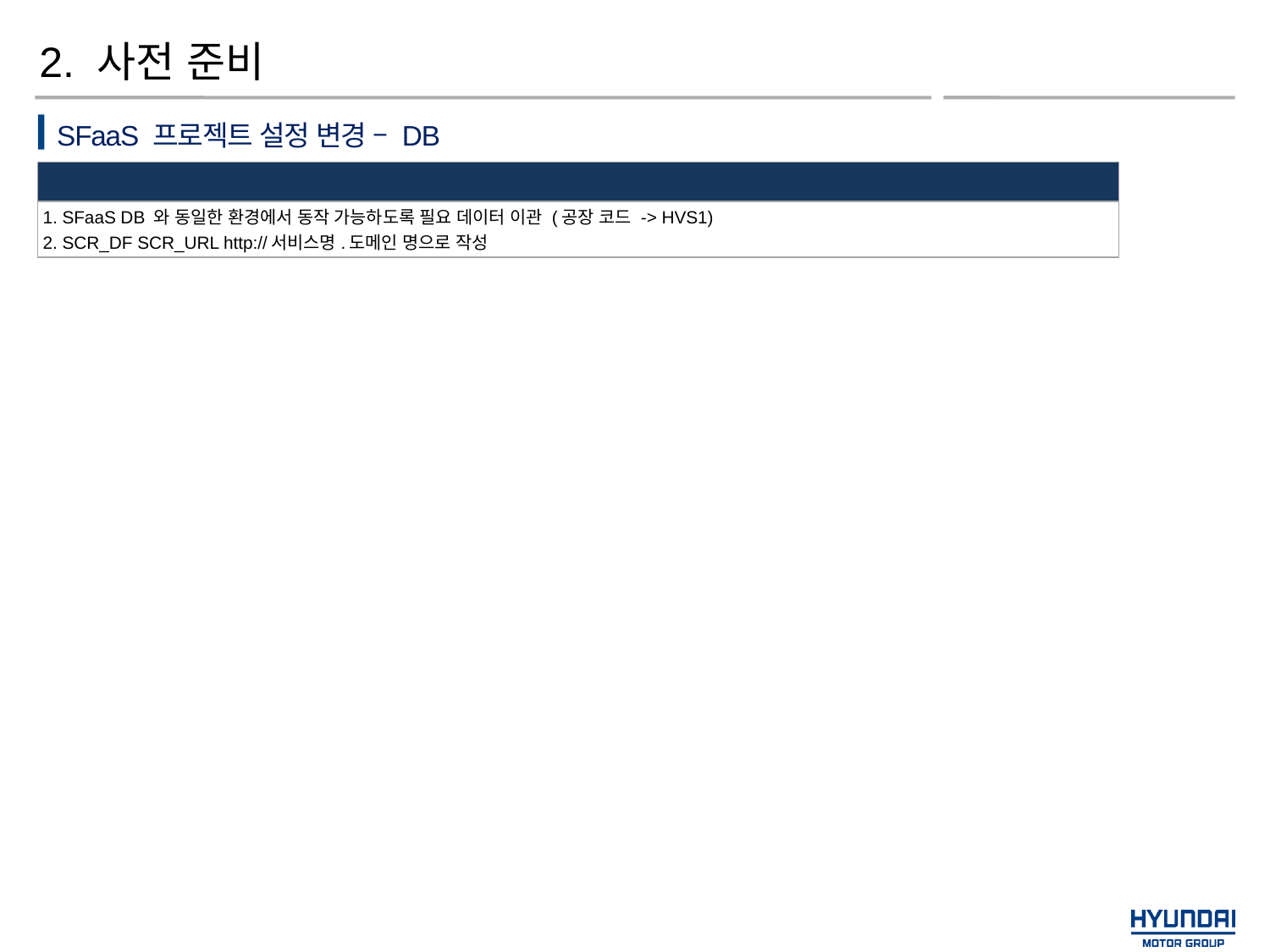

2. 사전 준비
SFaaS 프로젝트 설정 변경 – DB

| 변경 내용 |
| --- |
| 1. SFaaS DB 와 동일한 환경에서 동작 가능하도록 필요 데이터 이관 (공장 코드 -> HVS1) 2. SCR\_DF SCR\_URL http://서비스명.도메인 명으로 작성 |